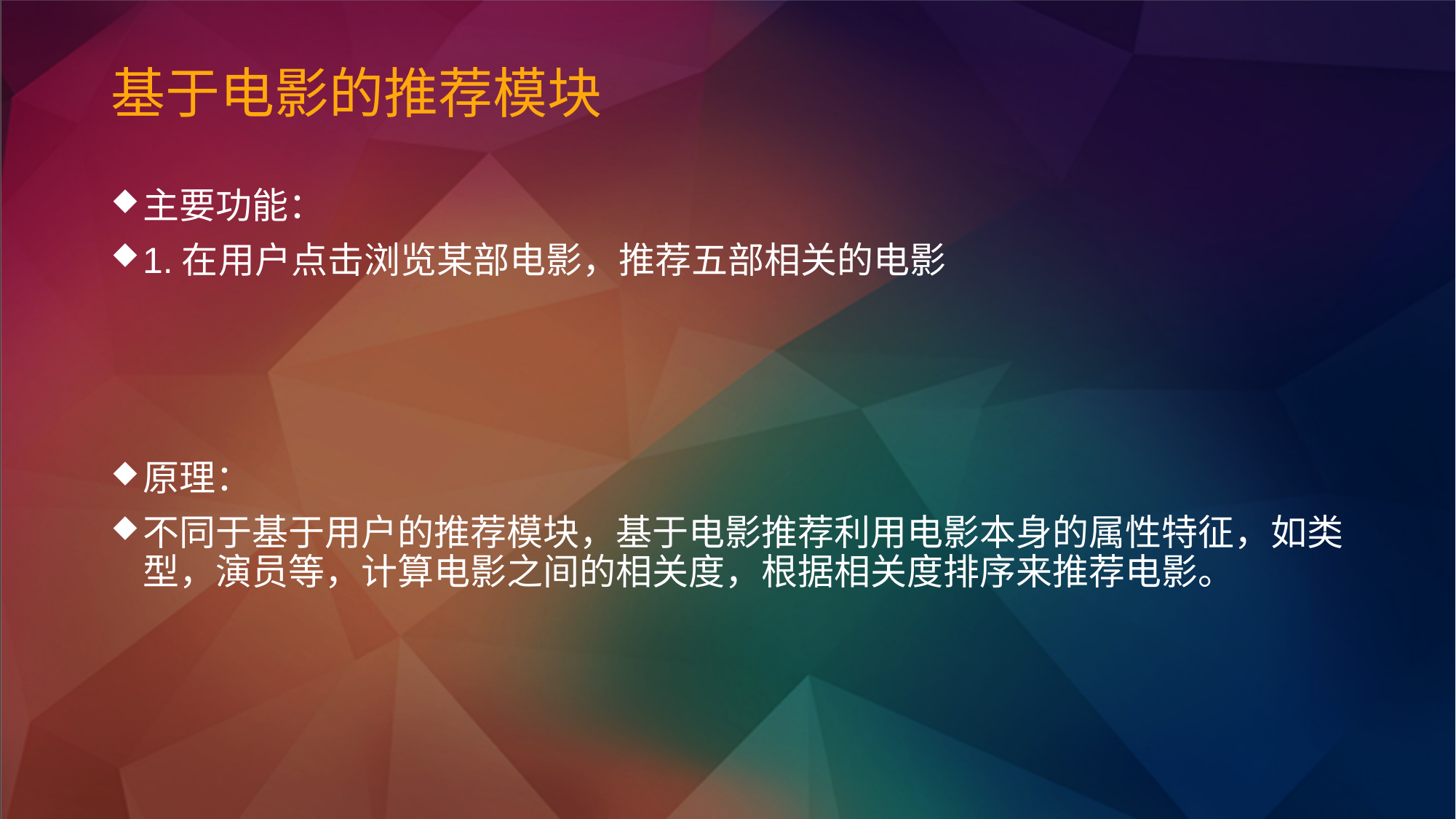

# 基于电影的推荐模块
主要功能：
1.在用户点击浏览某部电影，推荐五部相关的电影

原理：
不同于基于用户的推荐模块，基于电影推荐利用电影本身的属性特征，如类型，演员等，计算电影之间的相关度，根据相关度排序来推荐电影。